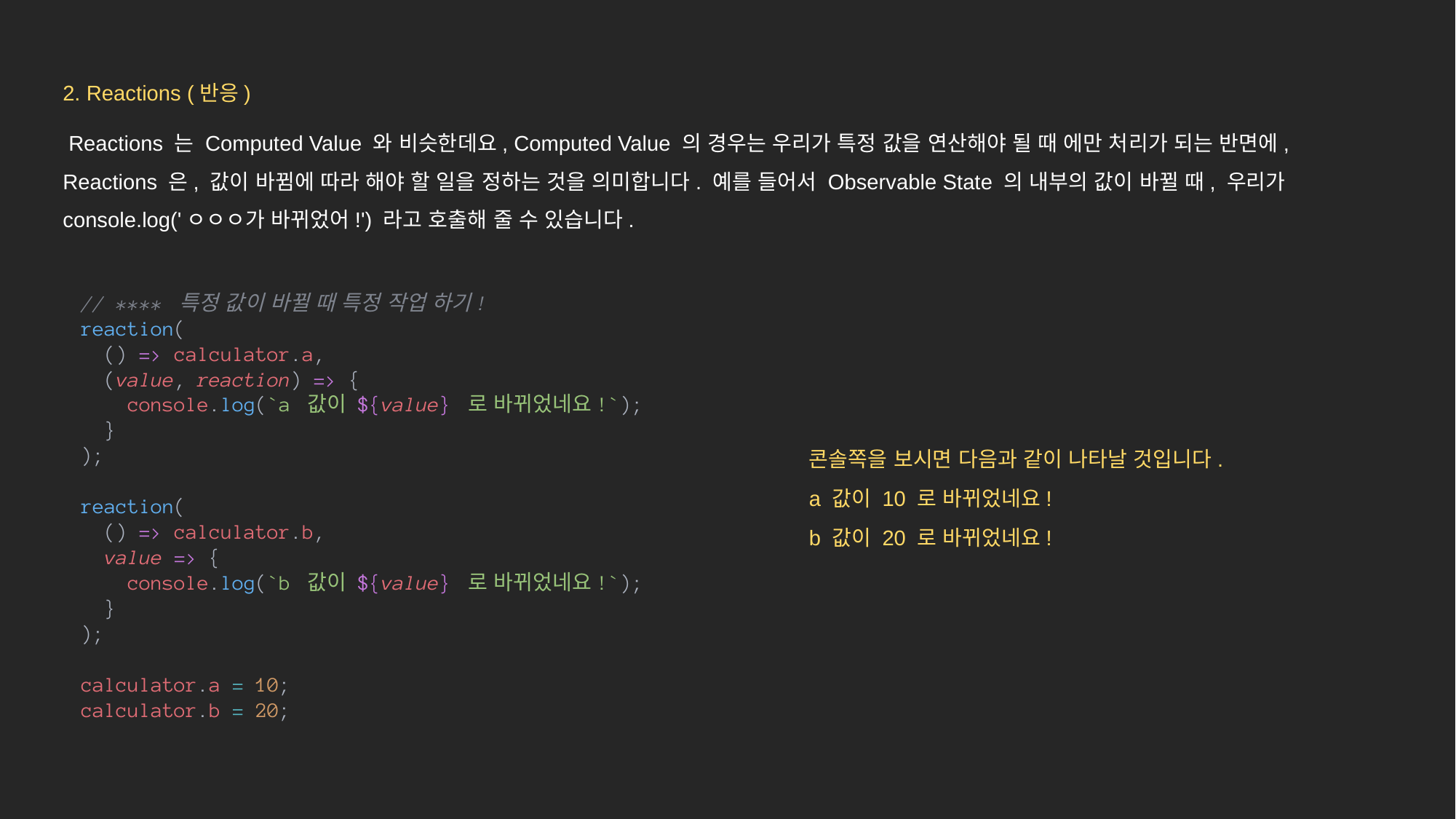

2. Reactions (반응)
 Reactions 는 Computed Value 와 비슷한데요, Computed Value 의 경우는 우리가 특정 값을 연산해야 될 때 에만 처리가 되는 반면에, Reactions 은, 값이 바뀜에 따라 해야 할 일을 정하는 것을 의미합니다. 예를 들어서 Observable State 의 내부의 값이 바뀔 때, 우리가 console.log('ㅇㅇㅇ가 바뀌었어!') 라고 호출해 줄 수 있습니다.
// **** 특정 값이 바뀔 때 특정 작업 하기!
reaction(
  () => calculator.a,
  (value, reaction) => {
    console.log(`a 값이 ${value} 로 바뀌었네요!`);
  }
);
reaction(
  () => calculator.b,
  value => {
    console.log(`b 값이 ${value} 로 바뀌었네요!`);
  }
);
calculator.a = 10;
calculator.b = 20;

콘솔쪽을 보시면 다음과 같이 나타날 것입니다.
a 값이 10 로 바뀌었네요!
b 값이 20 로 바뀌었네요!